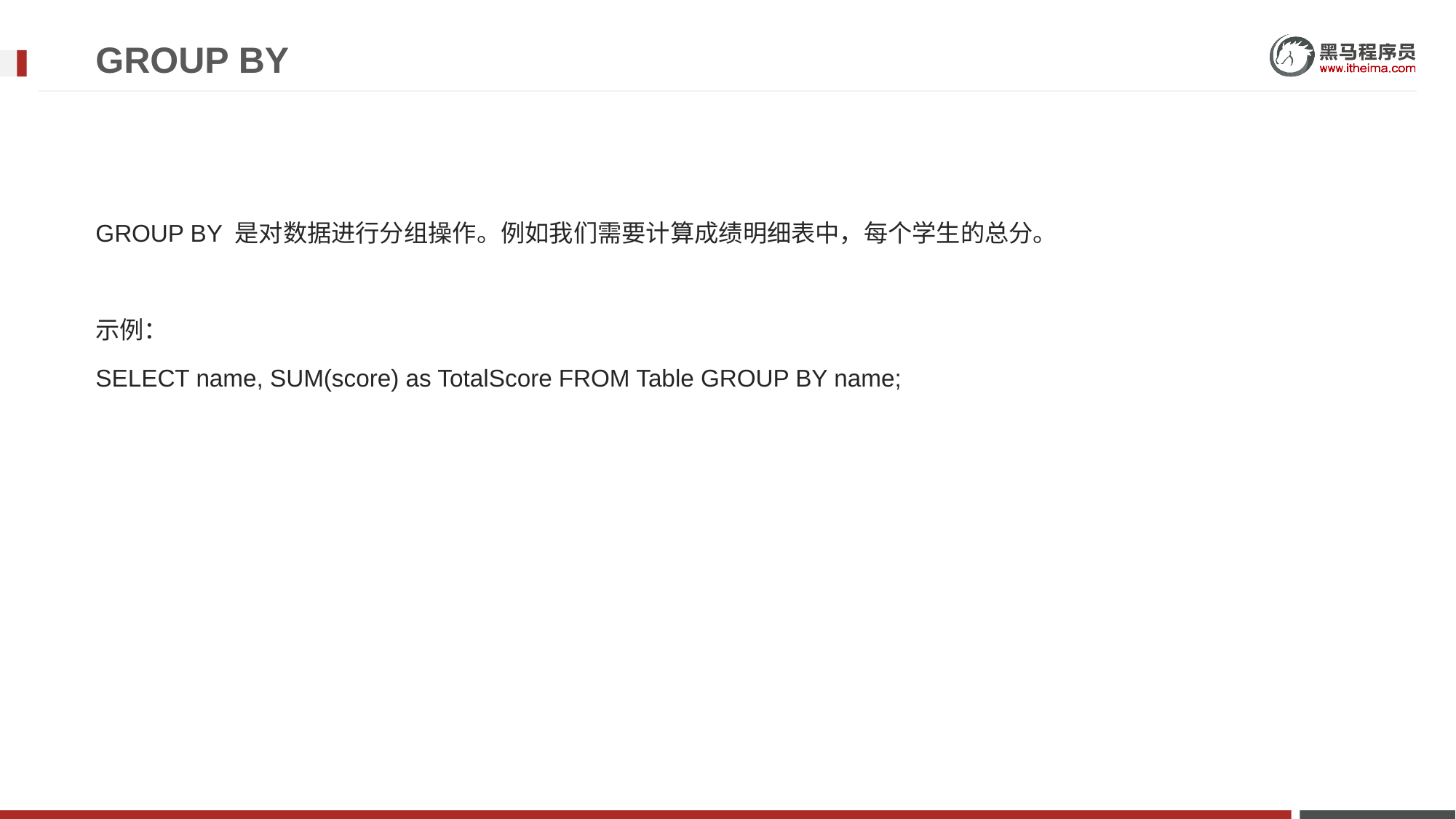

# GROUP BY
GROUP BY 是对数据进行分组操作。例如我们需要计算成绩明细表中，每个学生的总分。

示例：
SELECT name, SUM(score) as TotalScore FROM Table GROUP BY name;